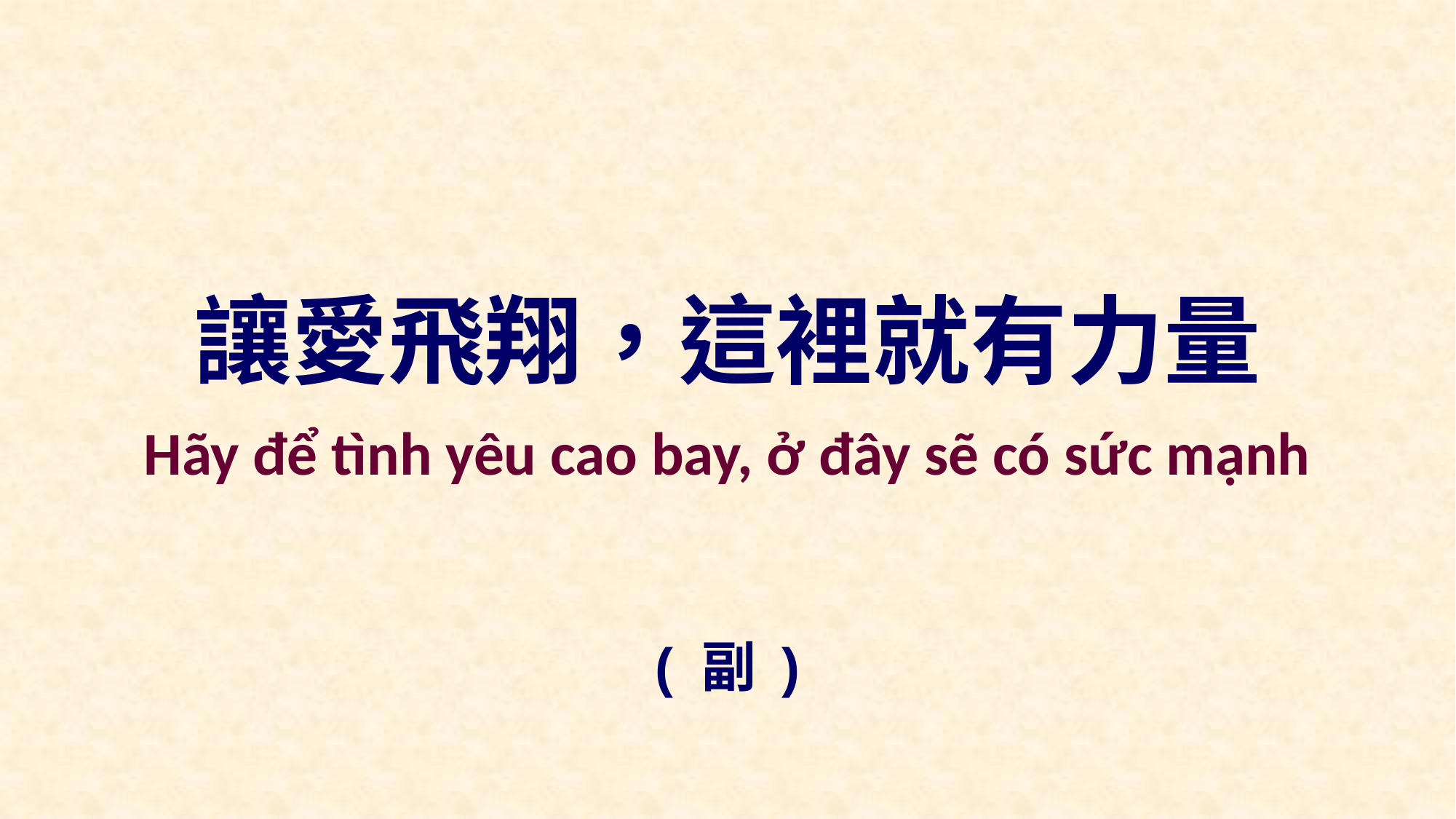

讓愛飛翔，這裡就有力量
Hãy để tình yêu cao bay, ở đây sẽ có sức mạnh
( 副 )